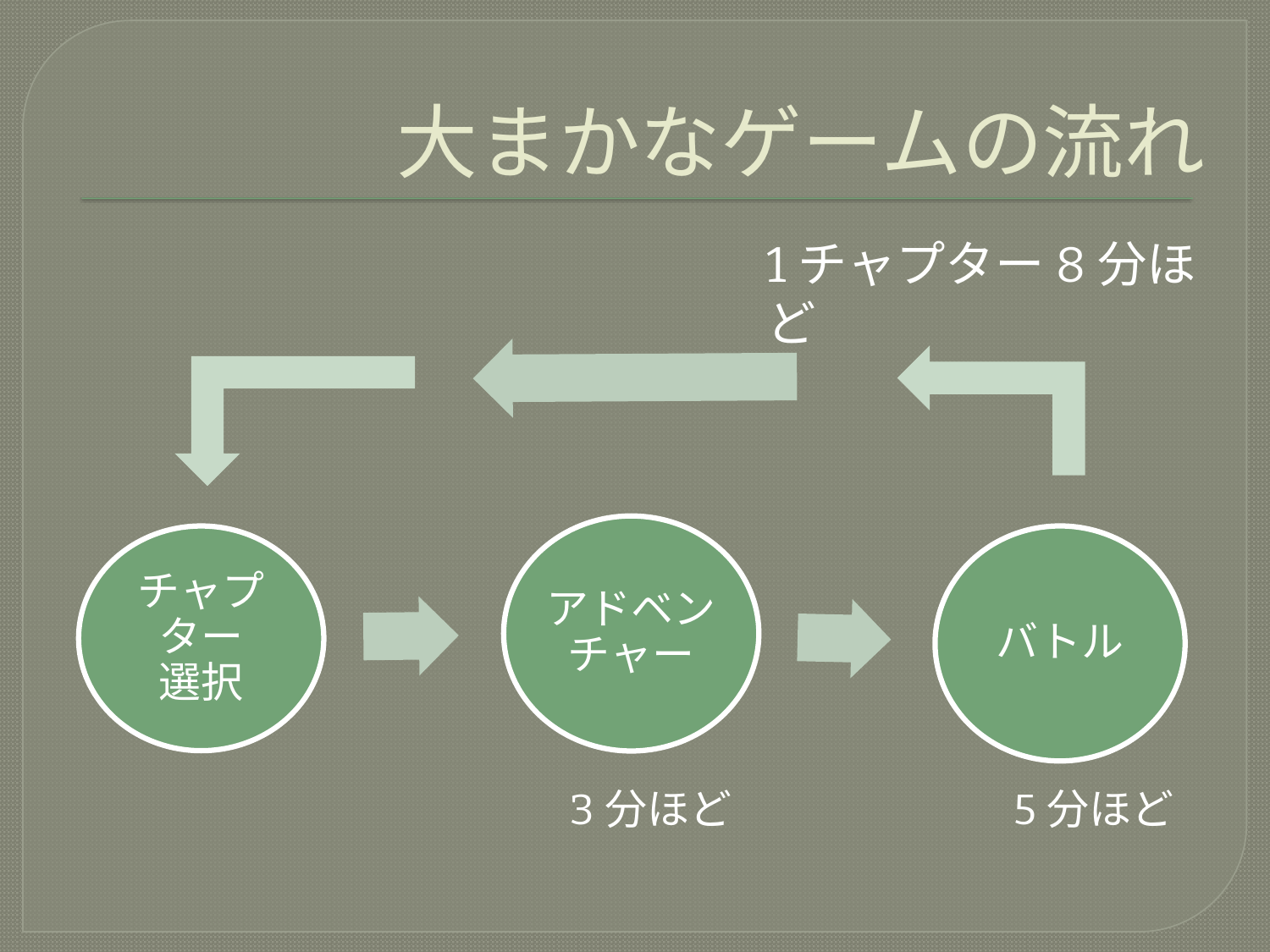

# 大まかなゲームの流れ
1チャプター8分ほど

チャプター
選択

アドベンチャー

バトル

　　　5分ほど
　　3分ほど